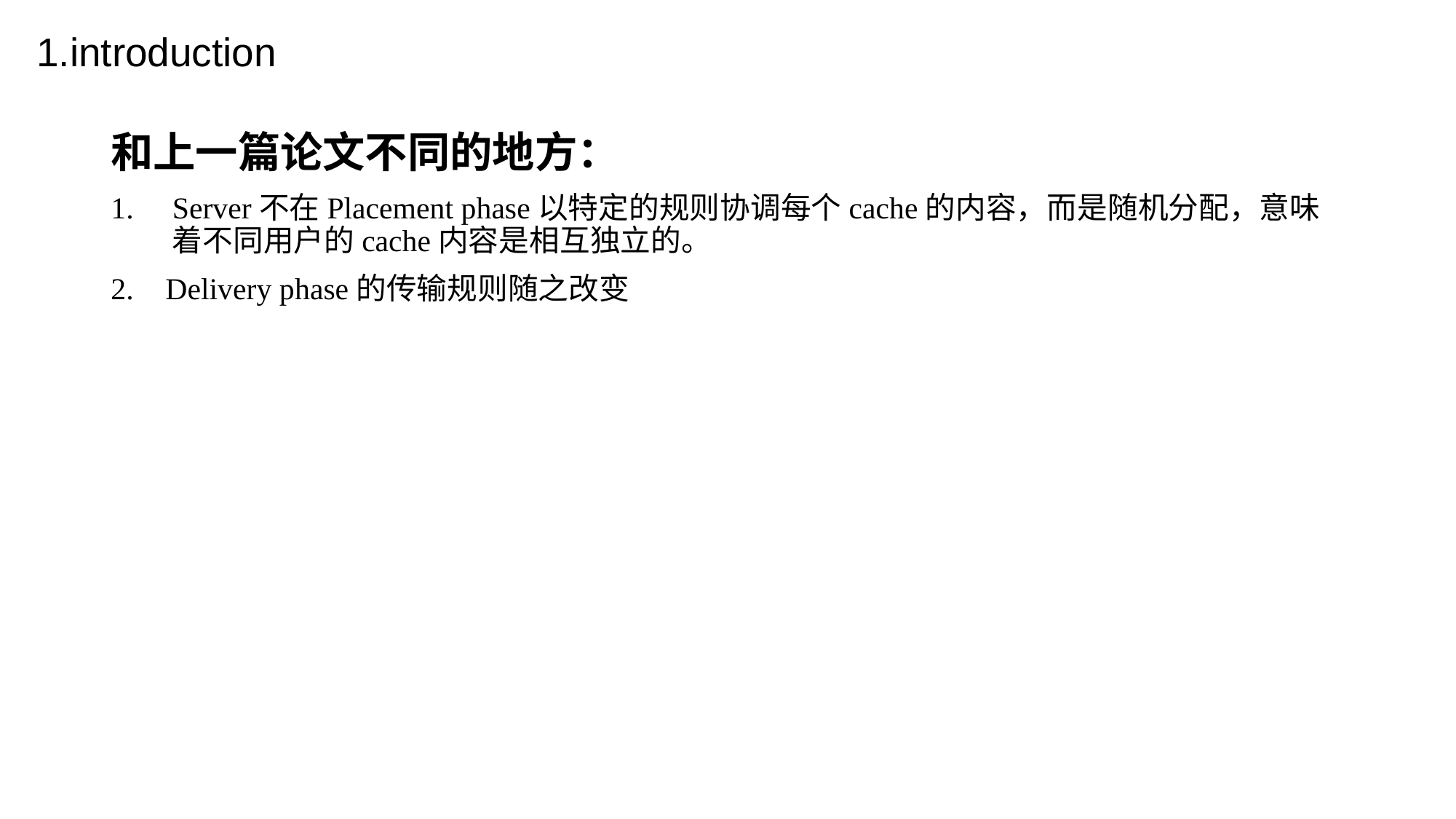

# 1.introduction
和上一篇论文不同的地方：
Server不在Placement phase以特定的规则协调每个cache的内容，而是随机分配，意味着不同用户的cache内容是相互独立的。
Delivery phase的传输规则随之改变